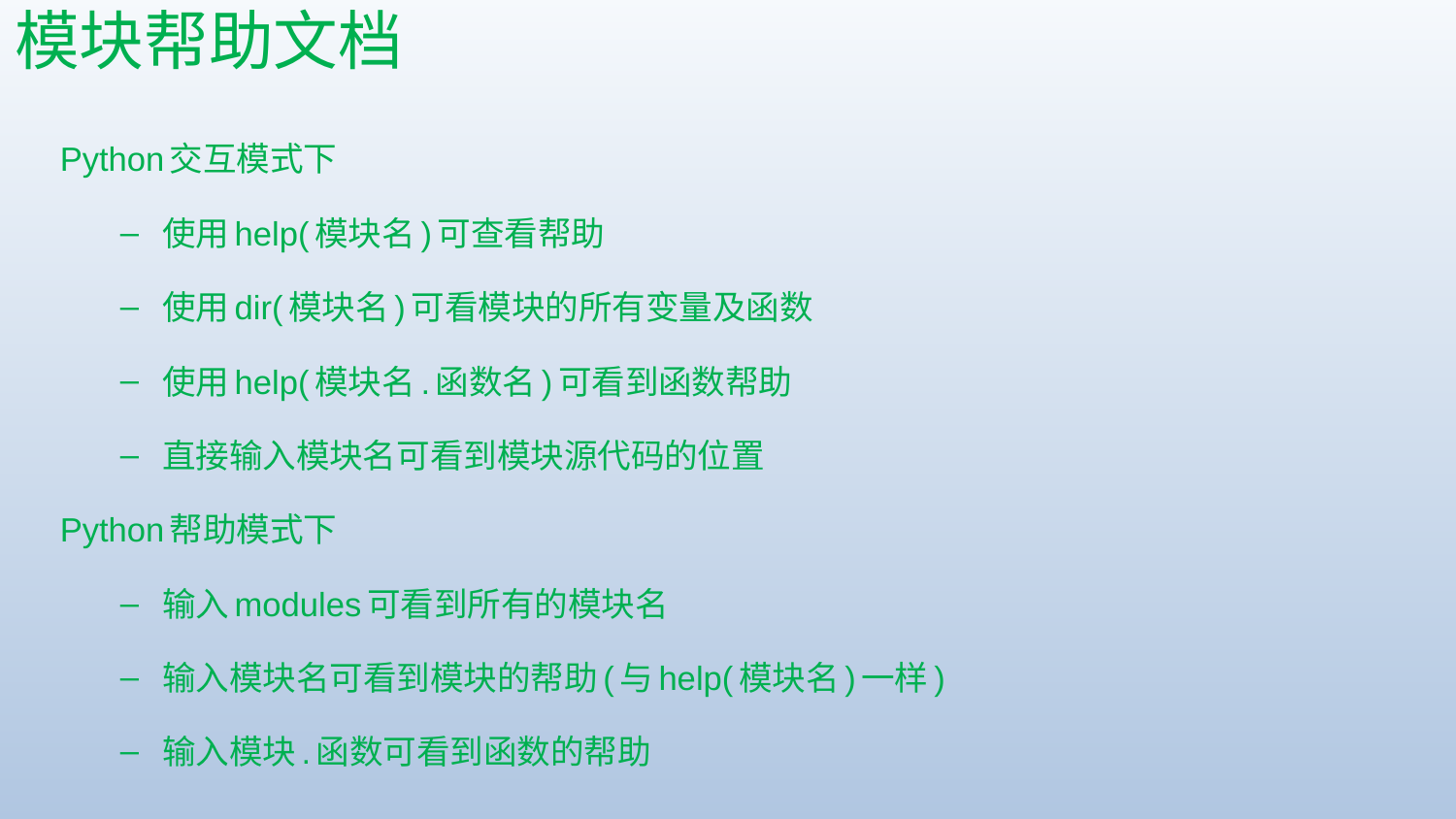

# 模块帮助文档
Python交互模式下
使用help(模块名)可查看帮助
使用dir(模块名)可看模块的所有变量及函数
使用help(模块名.函数名)可看到函数帮助
直接输入模块名可看到模块源代码的位置
Python帮助模式下
输入modules可看到所有的模块名
输入模块名可看到模块的帮助(与help(模块名)一样)
输入模块.函数可看到函数的帮助
81